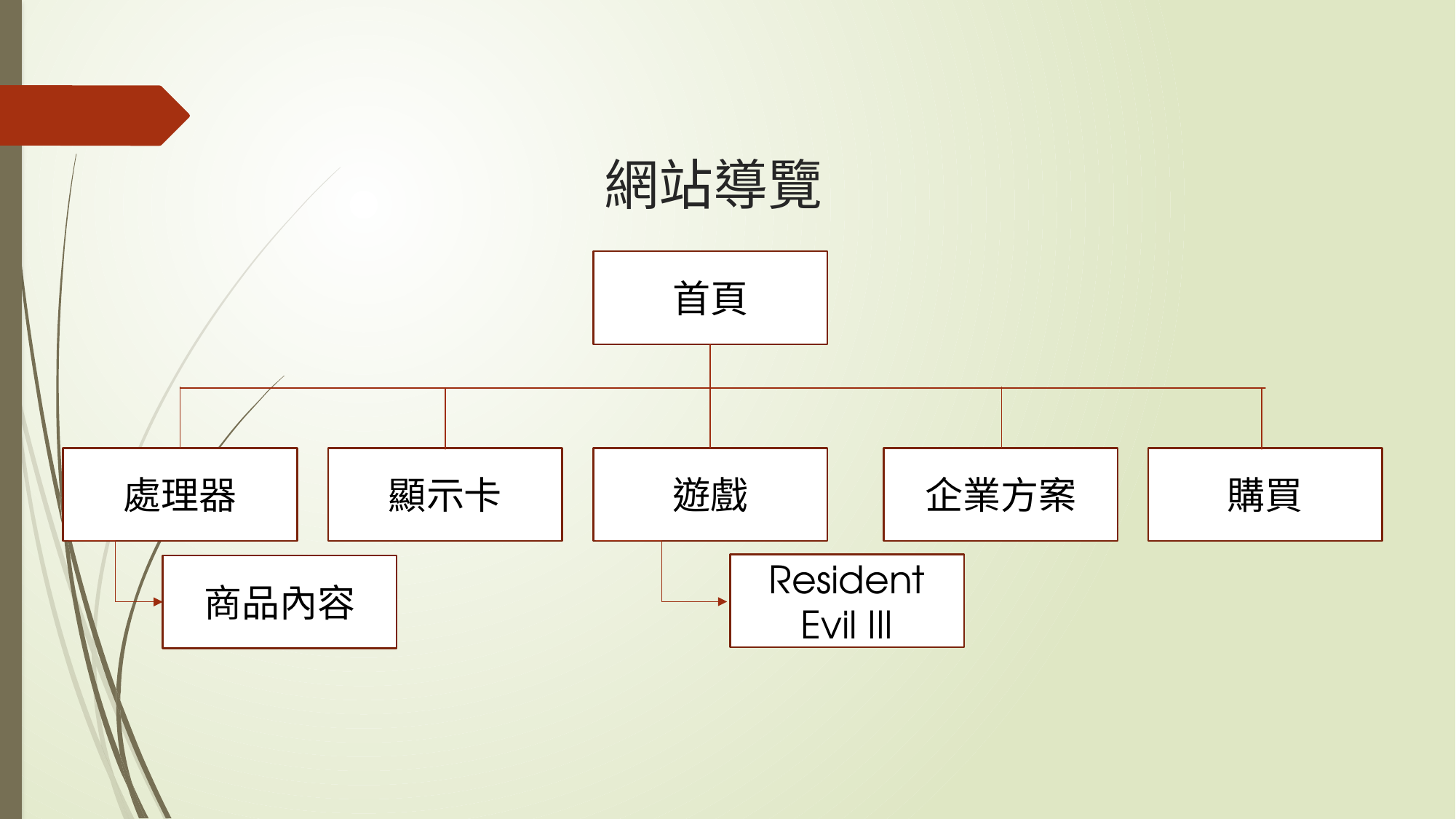

# 網站導覽
首頁
處理器
顯示卡
遊戲
企業方案
購買
Resident
Evil III
商品內容